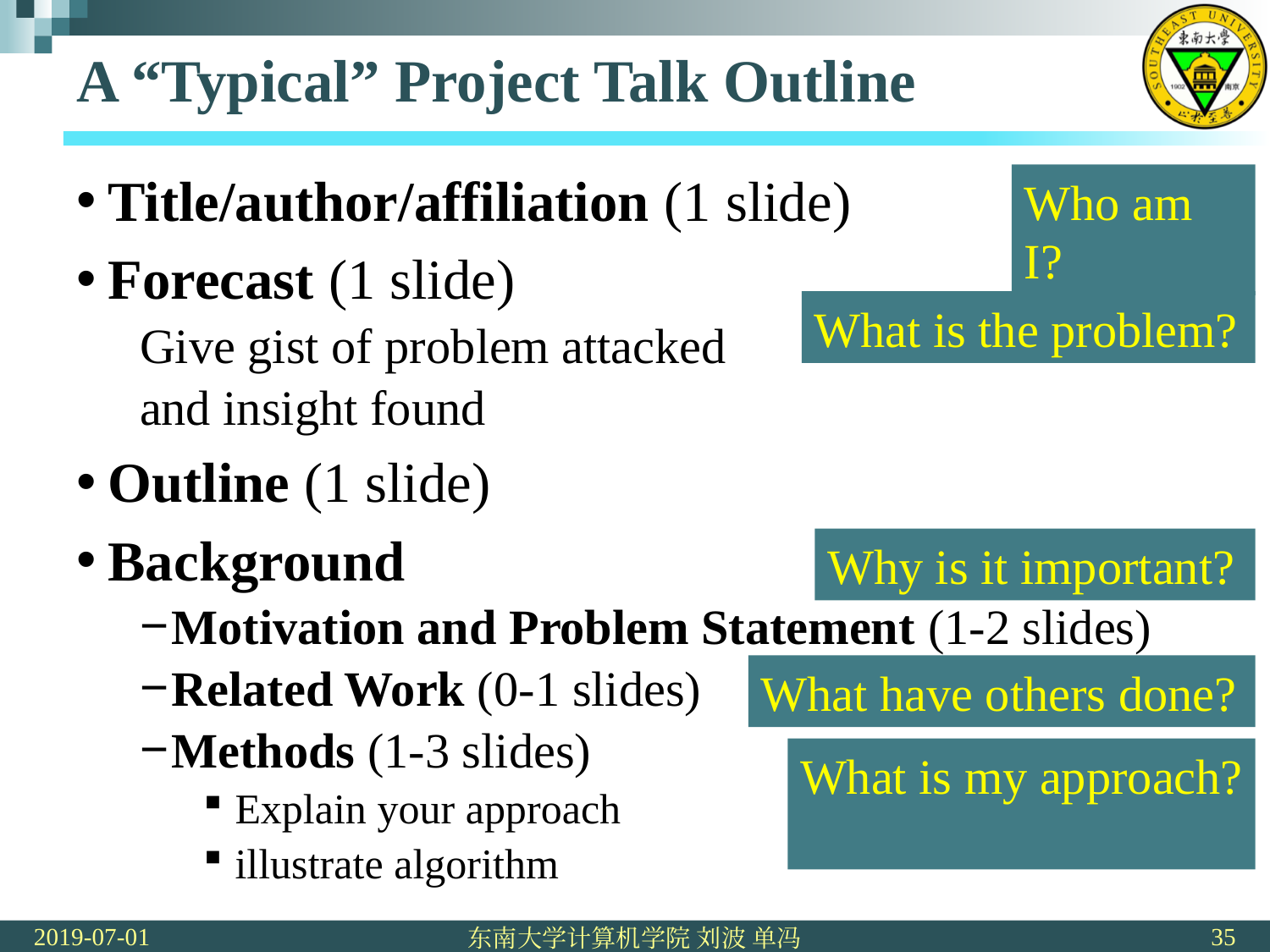

# A “Typical” Project Talk Outline
Who am I?
Title/author/affiliation (1 slide)
Forecast (1 slide)
Give gist of problem attacked
and insight found
Outline (1 slide)
Background
Motivation and Problem Statement (1-2 slides)
Related Work (0-1 slides)
Methods (1-3 slides)
Explain your approach
illustrate algorithm

What is the problem?
Why is it important?
What have others done?
What is my approach?
2019-07-01
35
东南大学计算机学院 刘波 单冯